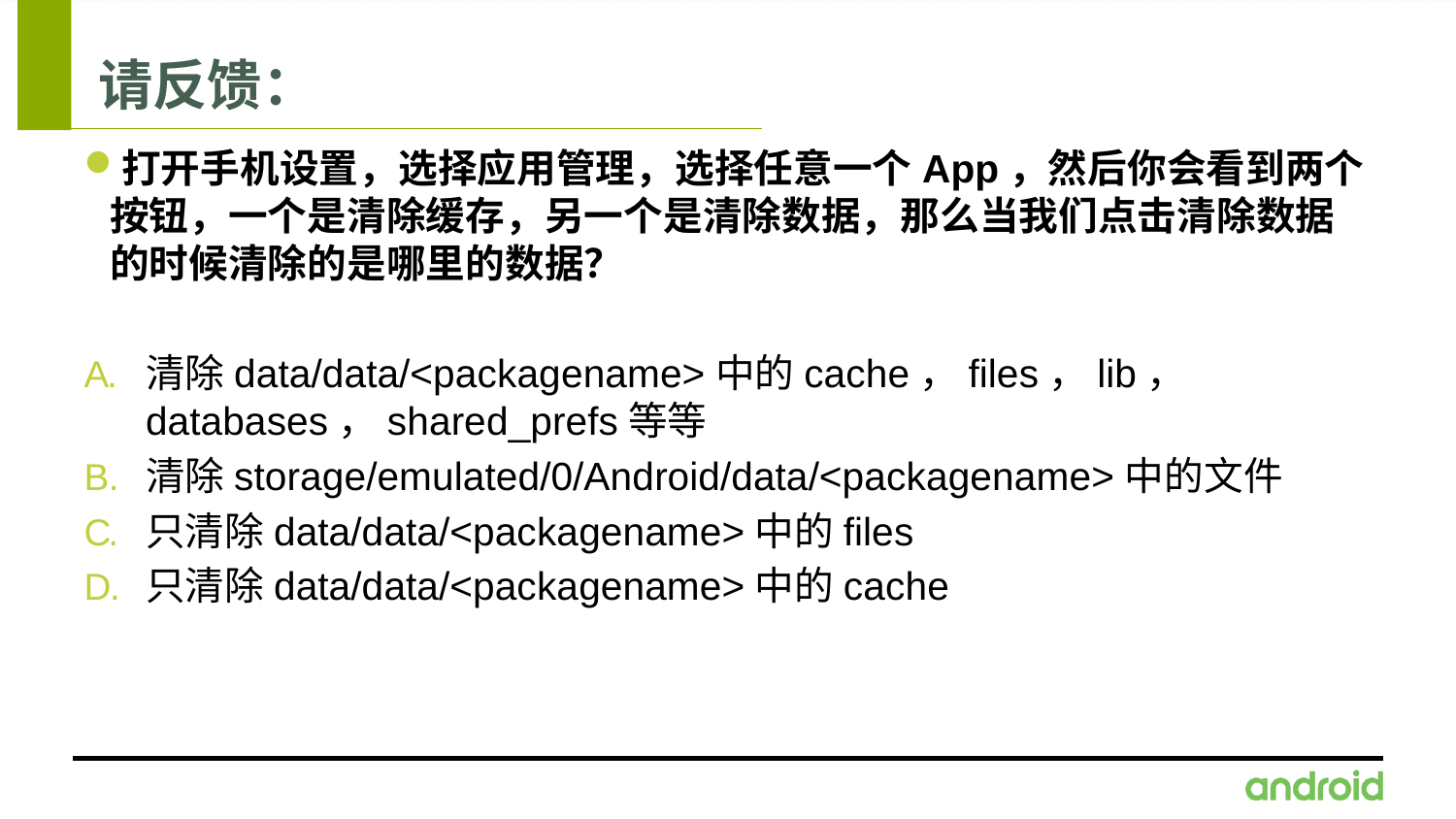

# 请反馈：
打开手机设置，选择应用管理，选择任意一个App，然后你会看到两个按钮，一个是清除缓存，另一个是清除数据，那么当我们点击清除数据的时候清除的是哪里的数据？

清除data/data/<packagename>中的cache，files，lib， databases，shared_prefs等等
清除storage/emulated/0/Android/data/<packagename>中的文件
只清除data/data/<packagename>中的files
只清除data/data/<packagename>中的cache